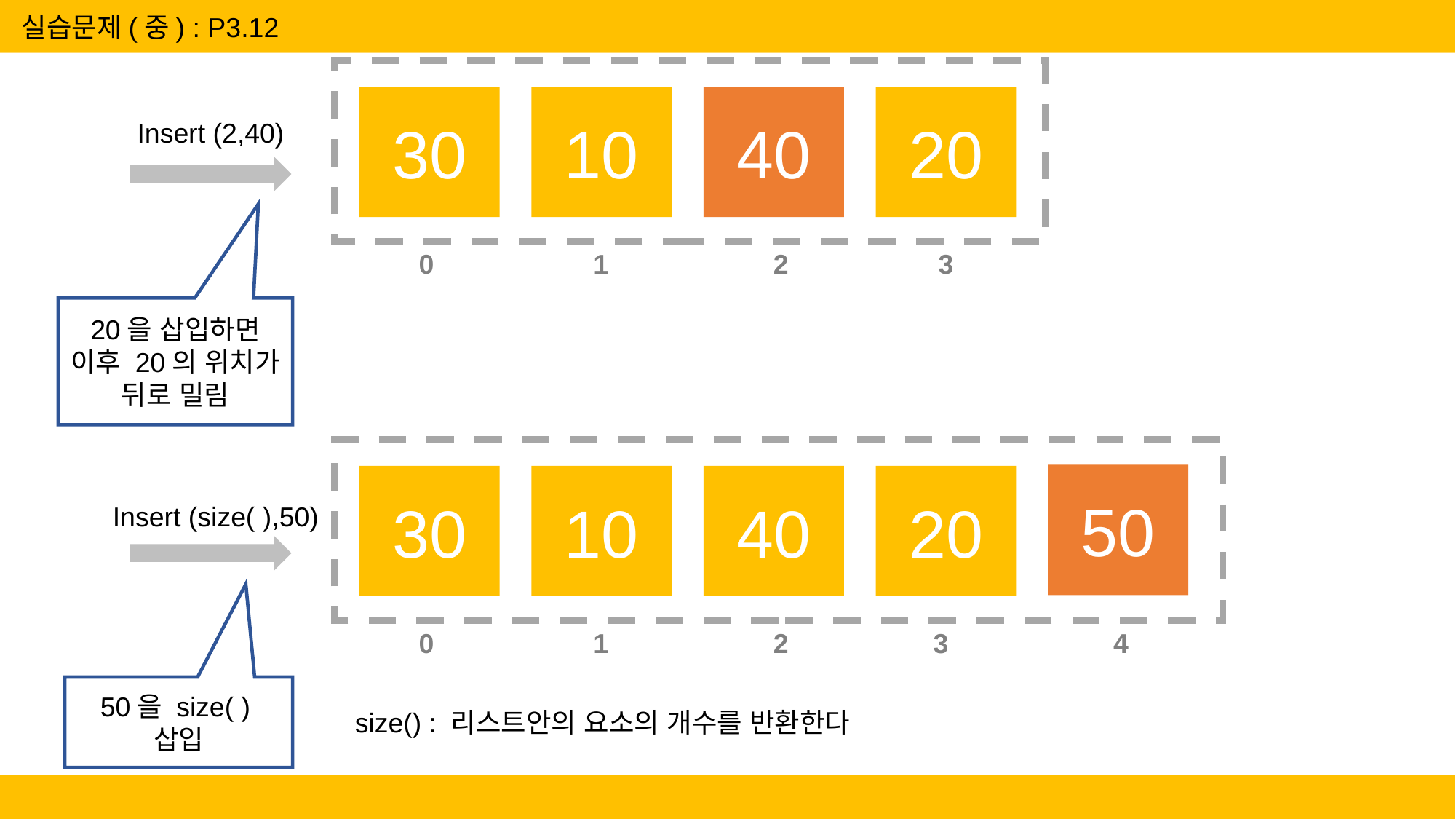

실습문제(중) : P3.12

20
30
10
40
Insert (2,40)

3
1
2
0
20을 삽입하면 이후 20의 위치가 뒤로 밀림

50
20
30
10
40
Insert (size( ),50)

3
4
1
2
0
50을 size( )삽입
size() : 리스트안의 요소의 개수를 반환한다